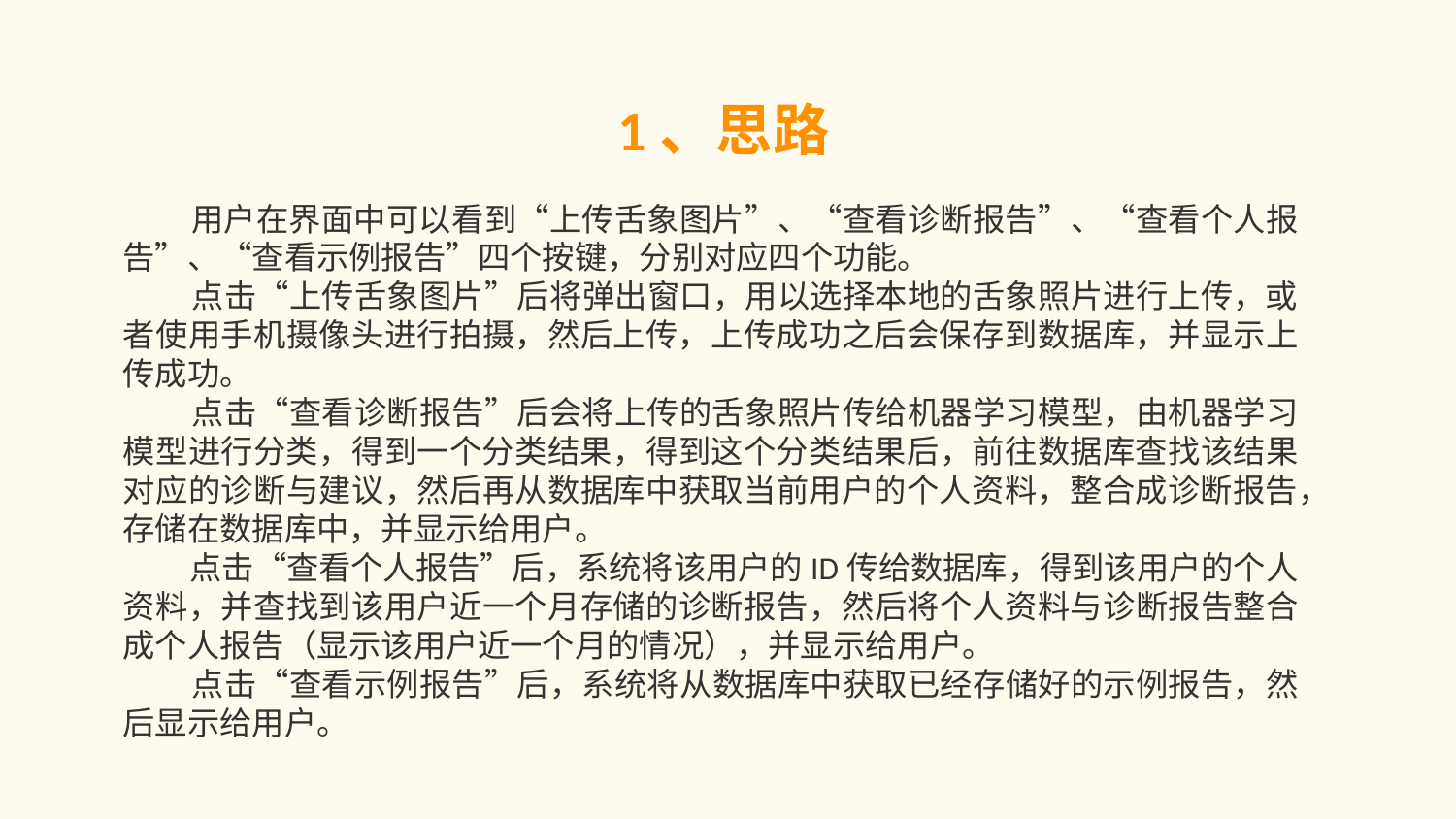

1、思路
        用户在界面中可以看到“上传舌象图片”、“查看诊断报告”、“查看个人报告”、“查看示例报告”四个按键，分别对应四个功能。
        点击“上传舌象图片”后将弹出窗口，用以选择本地的舌象照片进行上传，或者使用手机摄像头进行拍摄，然后上传，上传成功之后会保存到数据库，并显示上传成功。
        点击“查看诊断报告”后会将上传的舌象照片传给机器学习模型，由机器学习模型进行分类，得到一个分类结果，得到这个分类结果后，前往数据库查找该结果对应的诊断与建议，然后再从数据库中获取当前用户的个人资料，整合成诊断报告，存储在数据库中，并显示给用户。
        点击“查看个人报告”后，系统将该用户的ID传给数据库，得到该用户的个人资料，并查找到该用户近一个月存储的诊断报告，然后将个人资料与诊断报告整合成个人报告（显示该用户近一个月的情况），并显示给用户。
        点击“查看示例报告”后，系统将从数据库中获取已经存储好的示例报告，然后显示给用户。